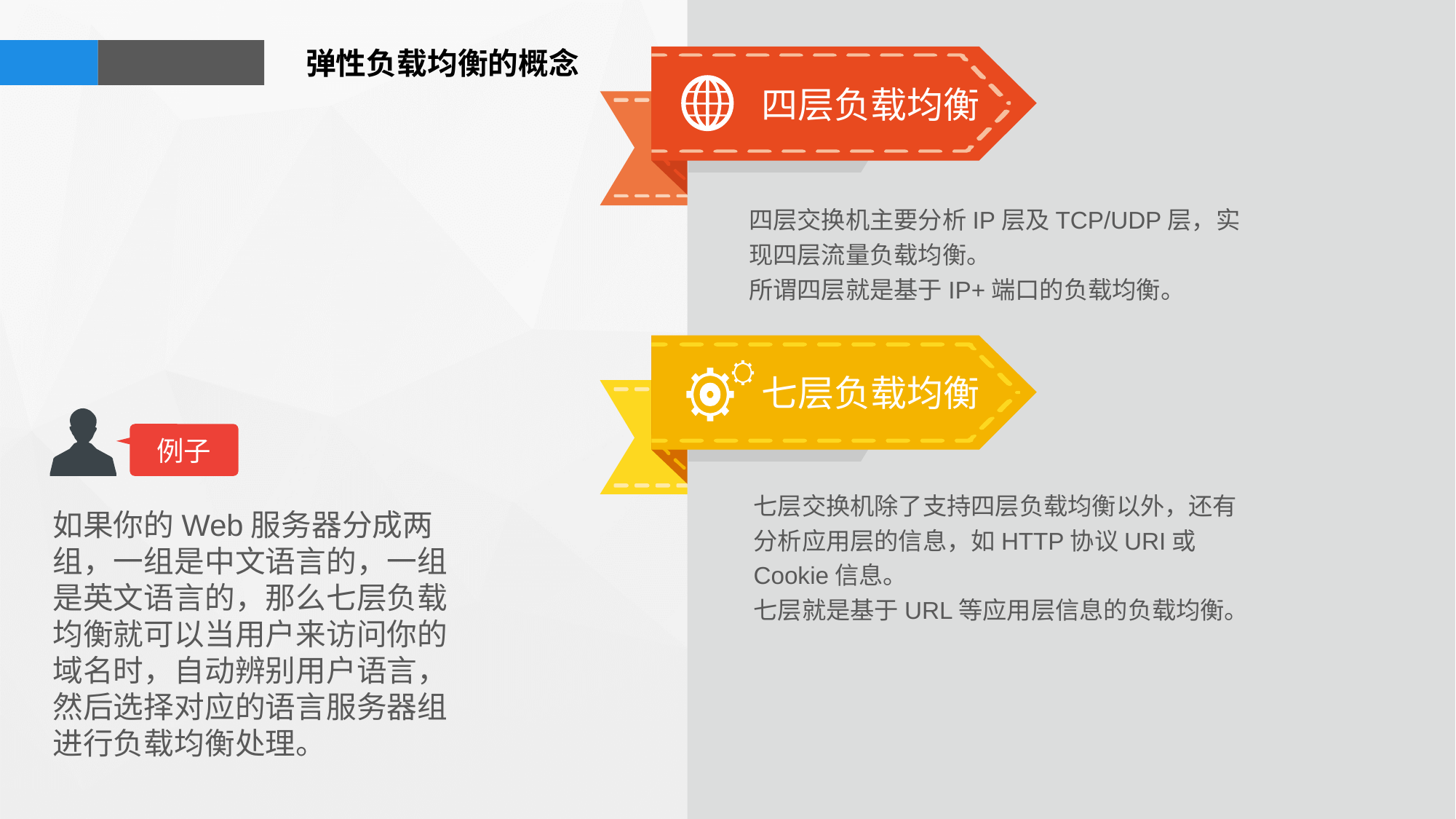

弹性负载均衡的概念

四层负载均衡

四层交换机主要分析IP层及TCP/UDP层，实现四层流量负载均衡。
所谓四层就是基于IP+端口的负载均衡。

七层负载均衡

例子

七层交换机除了支持四层负载均衡以外，还有分析应用层的信息，如HTTP协议URI或Cookie信息。
七层就是基于URL等应用层信息的负载均衡。

如果你的Web服务器分成两组，一组是中文语言的，一组是英文语言的，那么七层负载均衡就可以当用户来访问你的域名时，自动辨别用户语言，然后选择对应的语言服务器组进行负载均衡处理。